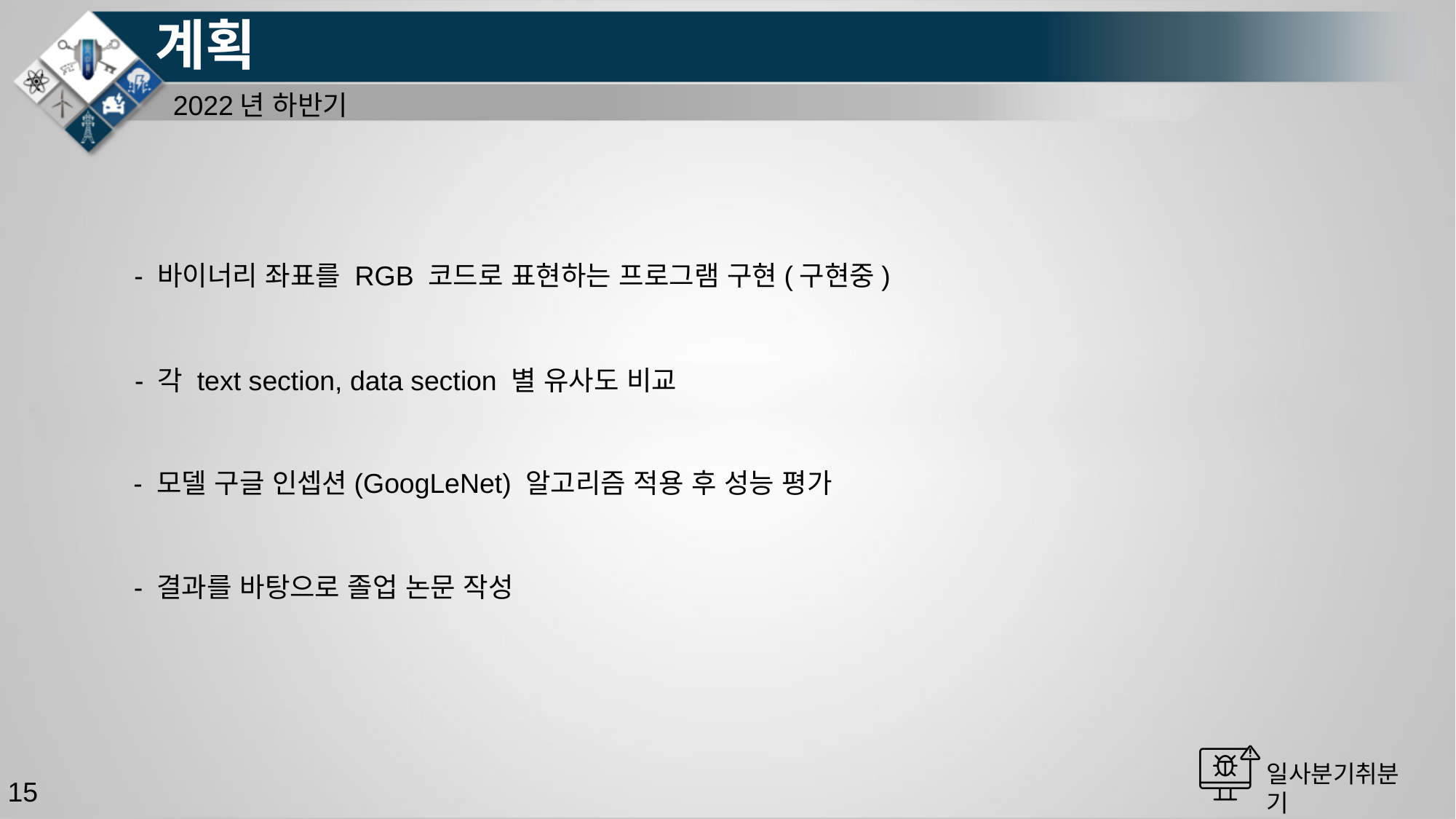

# 계획

2022년 하반기
- 바이너리 좌표를 RGB 코드로 표현하는 프로그램 구현(구현중)
- 각 text section, data section 별 유사도 비교
- 모델 구글 인셉션(GoogLeNet) 알고리즘 적용 후 성능 평가
- 결과를 바탕으로 졸업 논문 작성